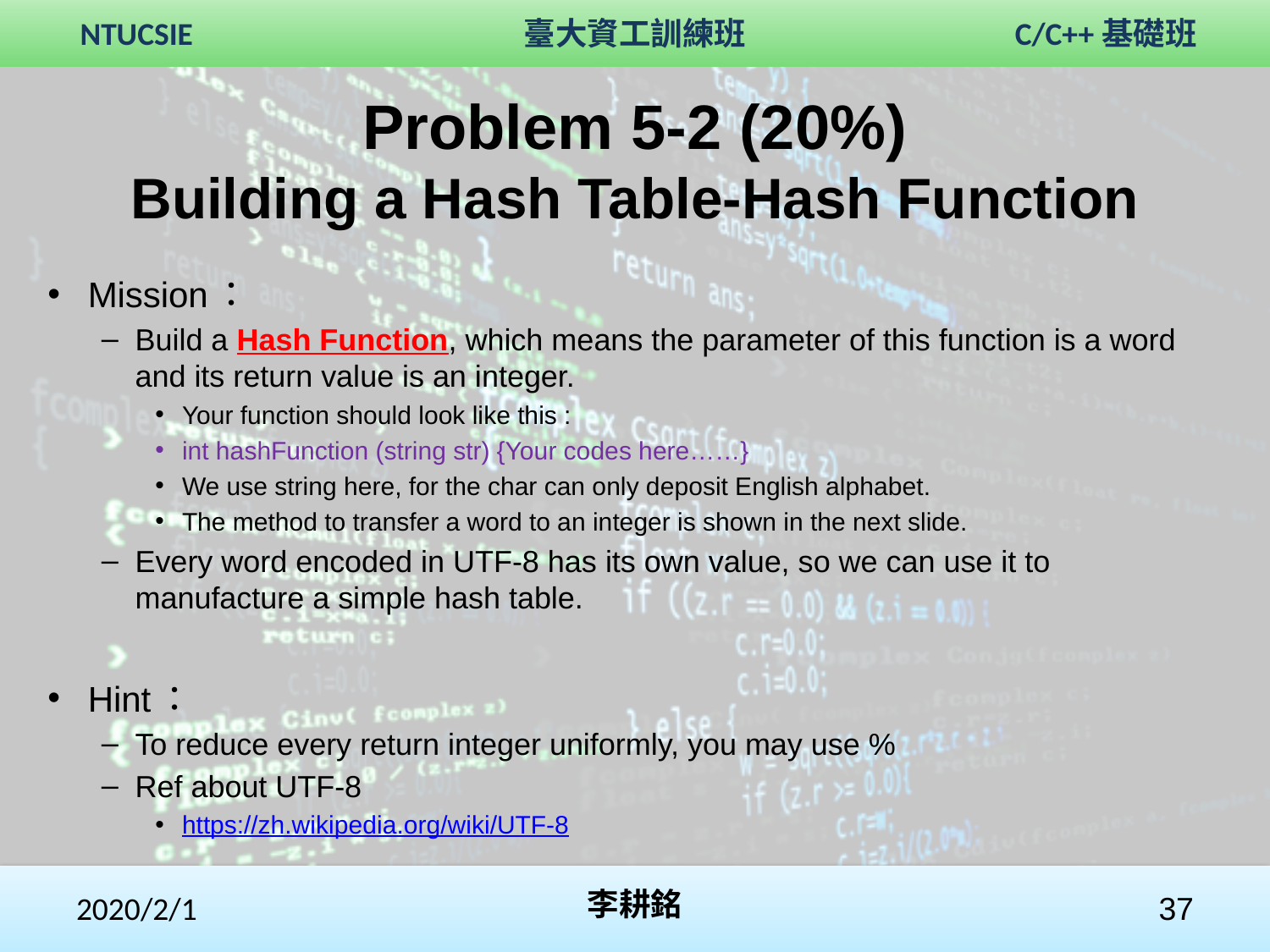

# Problem 5-2 (20%) Building a Hash Table-Hash Function

Mission：
Build a Hash Function, which means the parameter of this function is a word and its return value is an integer.
Your function should look like this :
int hashFunction (string str) {Your codes here……}
We use string here, for the char can only deposit English alphabet.
The method to transfer a word to an integer is shown in the next slide.
Every word encoded in UTF-8 has its own value, so we can use it to manufacture a simple hash table.

Hint：
To reduce every return integer uniformly, you may use %
Ref about UTF-8
https://zh.wikipedia.org/wiki/UTF-8

2020/2/1
李耕銘
37